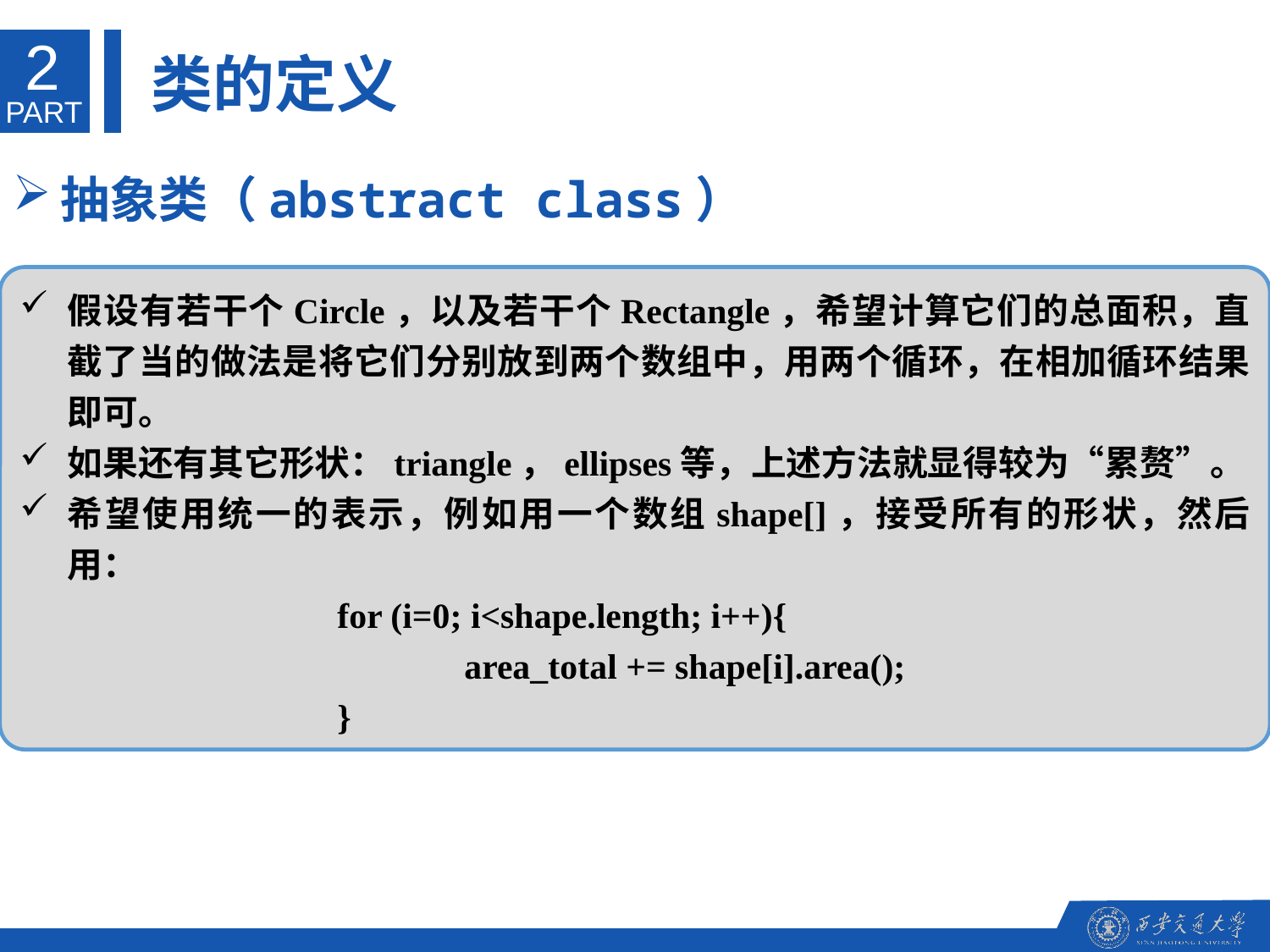

2
类的定义
PART
抽象类（abstract class）

假设有若干个Circle，以及若干个Rectangle，希望计算它们的总面积，直截了当的做法是将它们分别放到两个数组中，用两个循环，在相加循环结果即可。
如果还有其它形状：triangle，ellipses等，上述方法就显得较为“累赘”。
希望使用统一的表示，例如用一个数组shape[]，接受所有的形状，然后用：
for (i=0; i<shape.length; i++){
	area_total += shape[i].area();
}